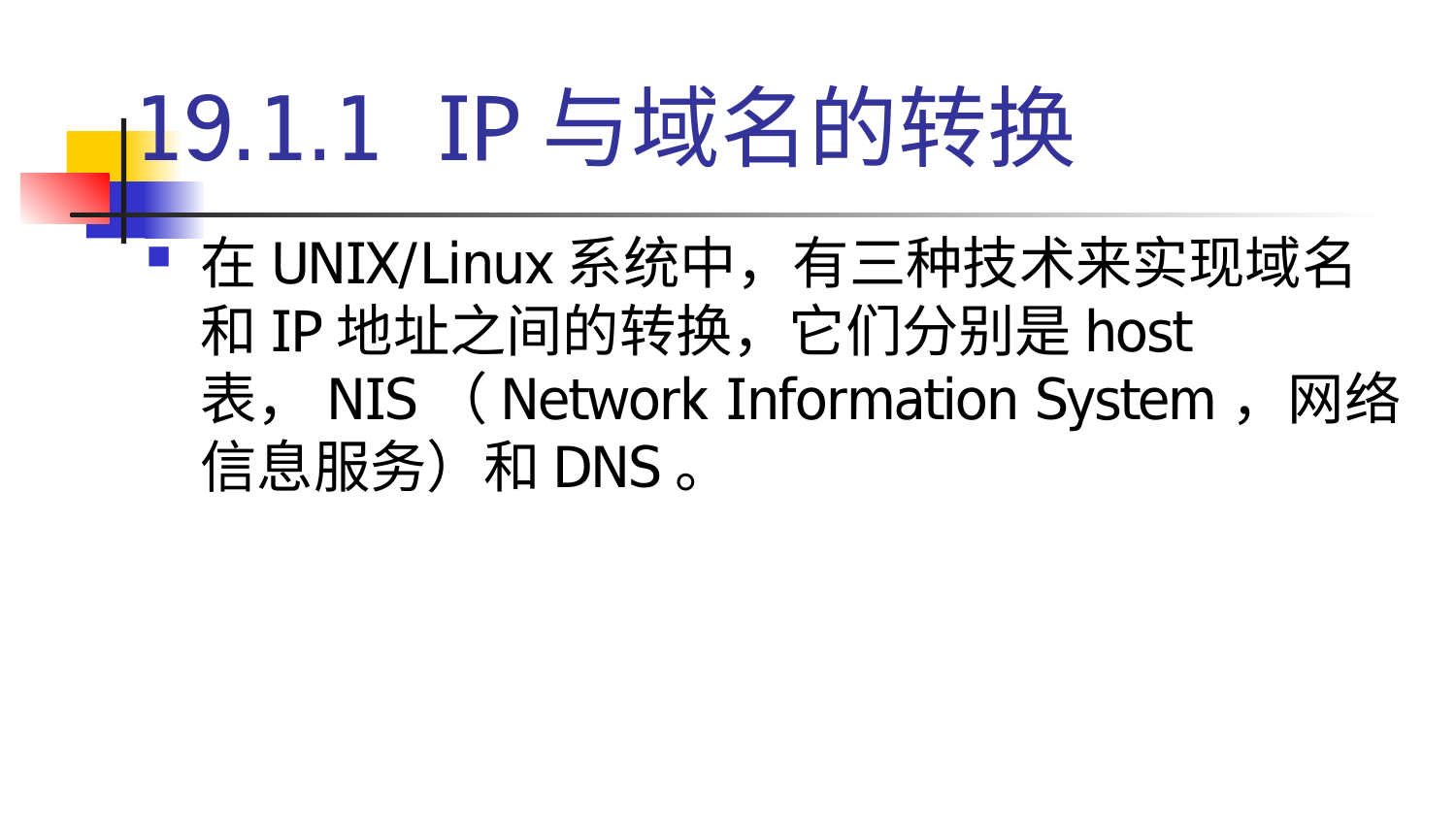

# 19.1.1  IP与域名的转换
在UNIX/Linux系统中，有三种技术来实现域名和IP地址之间的转换，它们分别是host表，NIS（Network Information System，网络信息服务）和DNS。